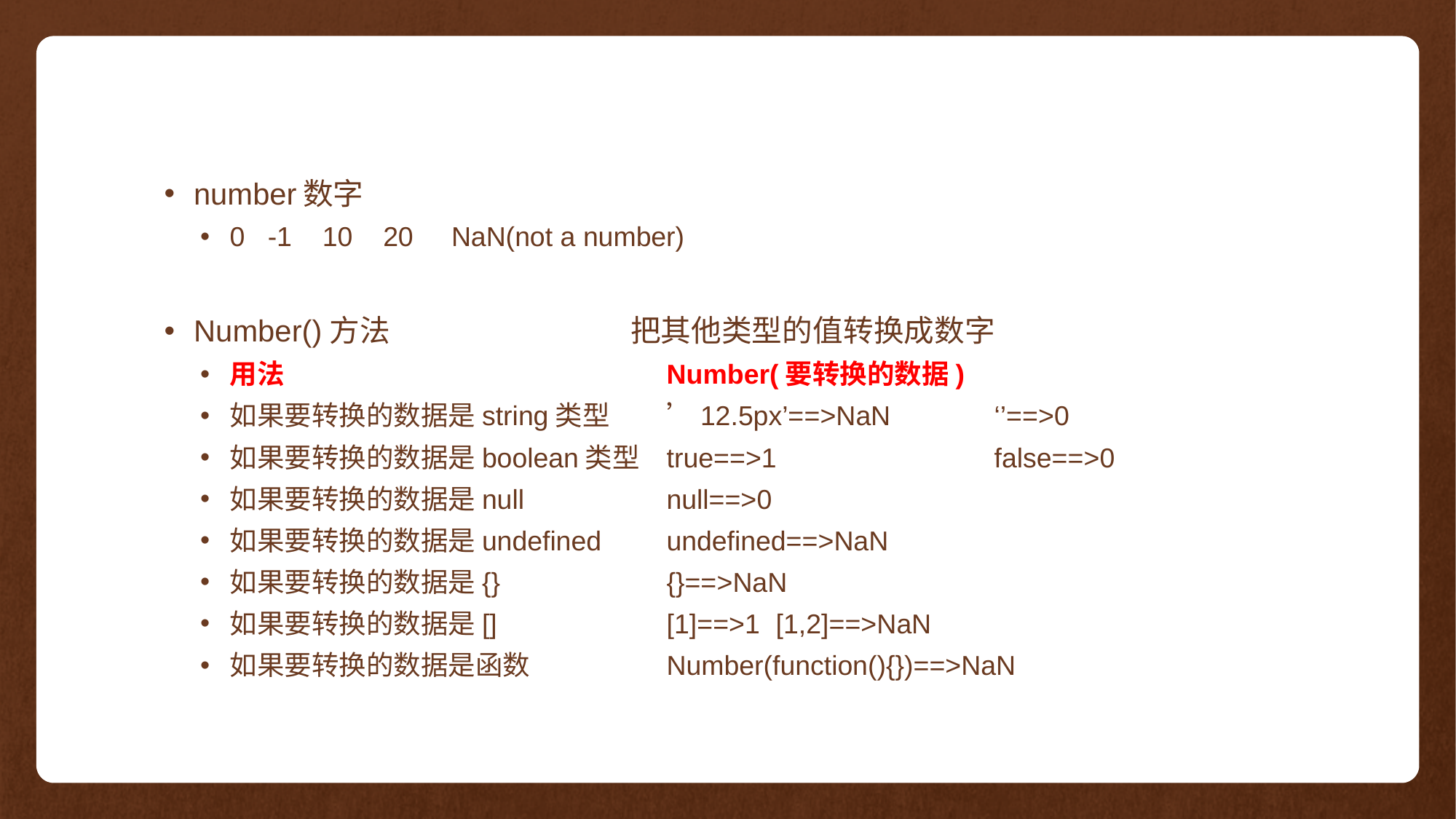

number	数字
0   -1    10    20     NaN(not a number)

Number()方法			把其他类型的值转换成数字
用法				Number(要转换的数据)
如果要转换的数据是string类型	’12.5px’==>NaN	‘’==>0
如果要转换的数据是boolean类型	true==>1		false==>0
如果要转换的数据是null		null==>0
如果要转换的数据是undefined    	undefined==>NaN
如果要转换的数据是{}		{}==>NaN
如果要转换的数据是[]		[1]==>1	[1,2]==>NaN
如果要转换的数据是函数		Number(function(){})==>NaN